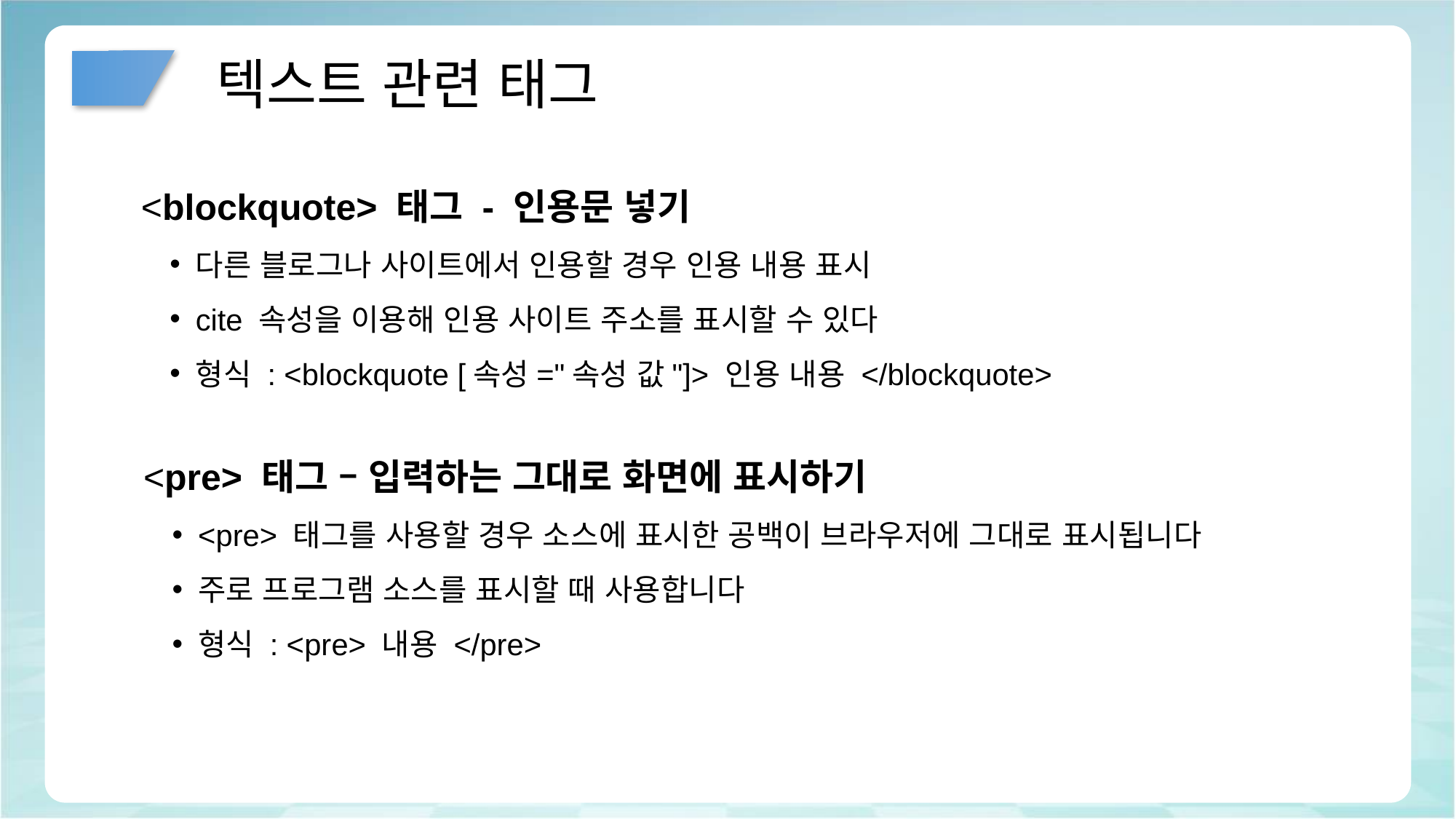

# 텍스트 관련 태그
<blockquote> 태그 - 인용문 넣기
다른 블로그나 사이트에서 인용할 경우 인용 내용 표시
cite 속성을 이용해 인용 사이트 주소를 표시할 수 있다
형식 : <blockquote [속성="속성 값"]> 인용 내용 </blockquote>
<pre> 태그 – 입력하는 그대로 화면에 표시하기
<pre> 태그를 사용할 경우 소스에 표시한 공백이 브라우저에 그대로 표시됩니다
주로 프로그램 소스를 표시할 때 사용합니다
형식 : <pre> 내용 </pre>